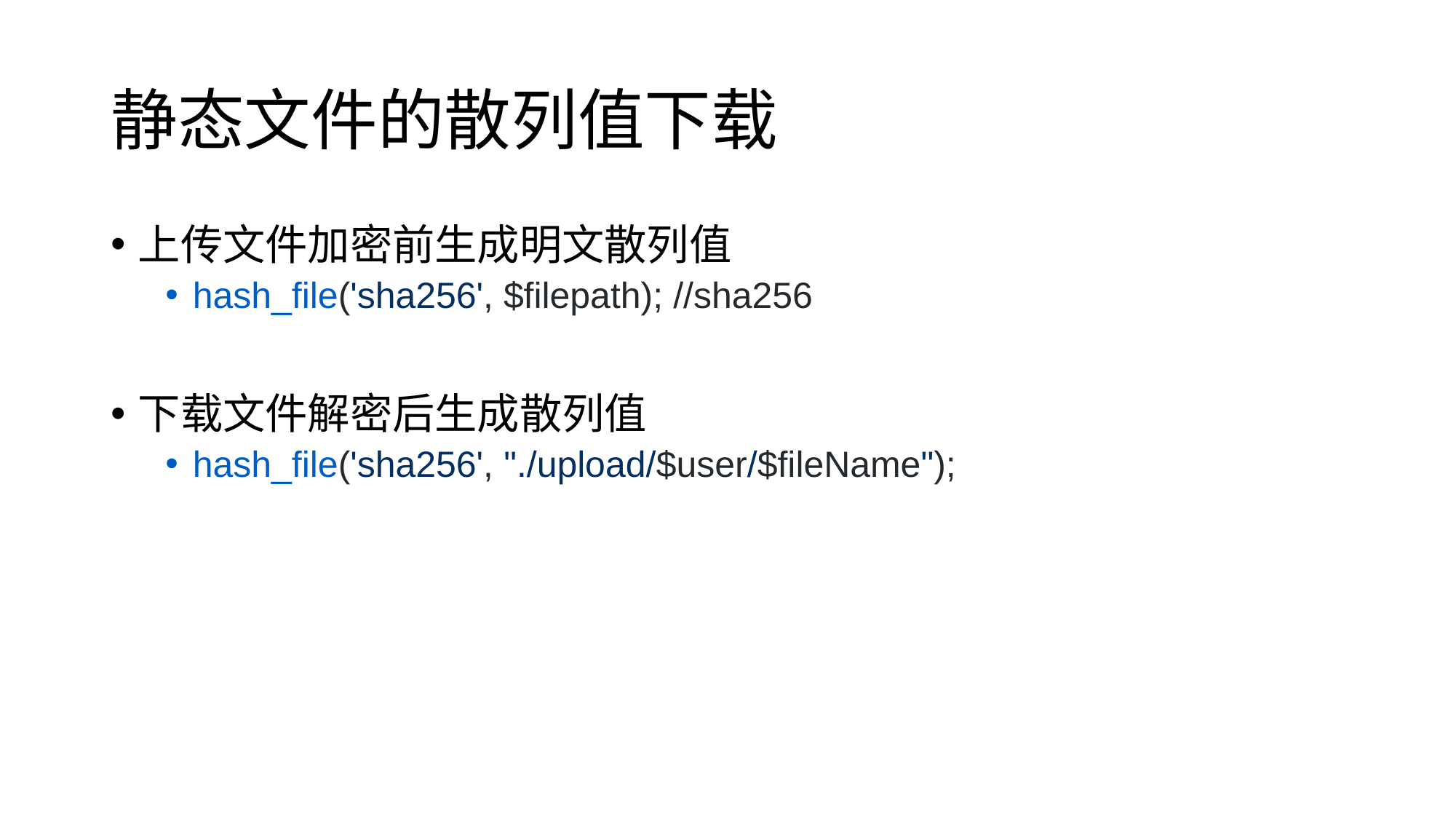

# 静态文件的散列值下载
上传文件加密前生成明文散列值
hash_file('sha256', $filepath); //sha256

下载文件解密后生成散列值
hash_file('sha256', "./upload/$user/$fileName");